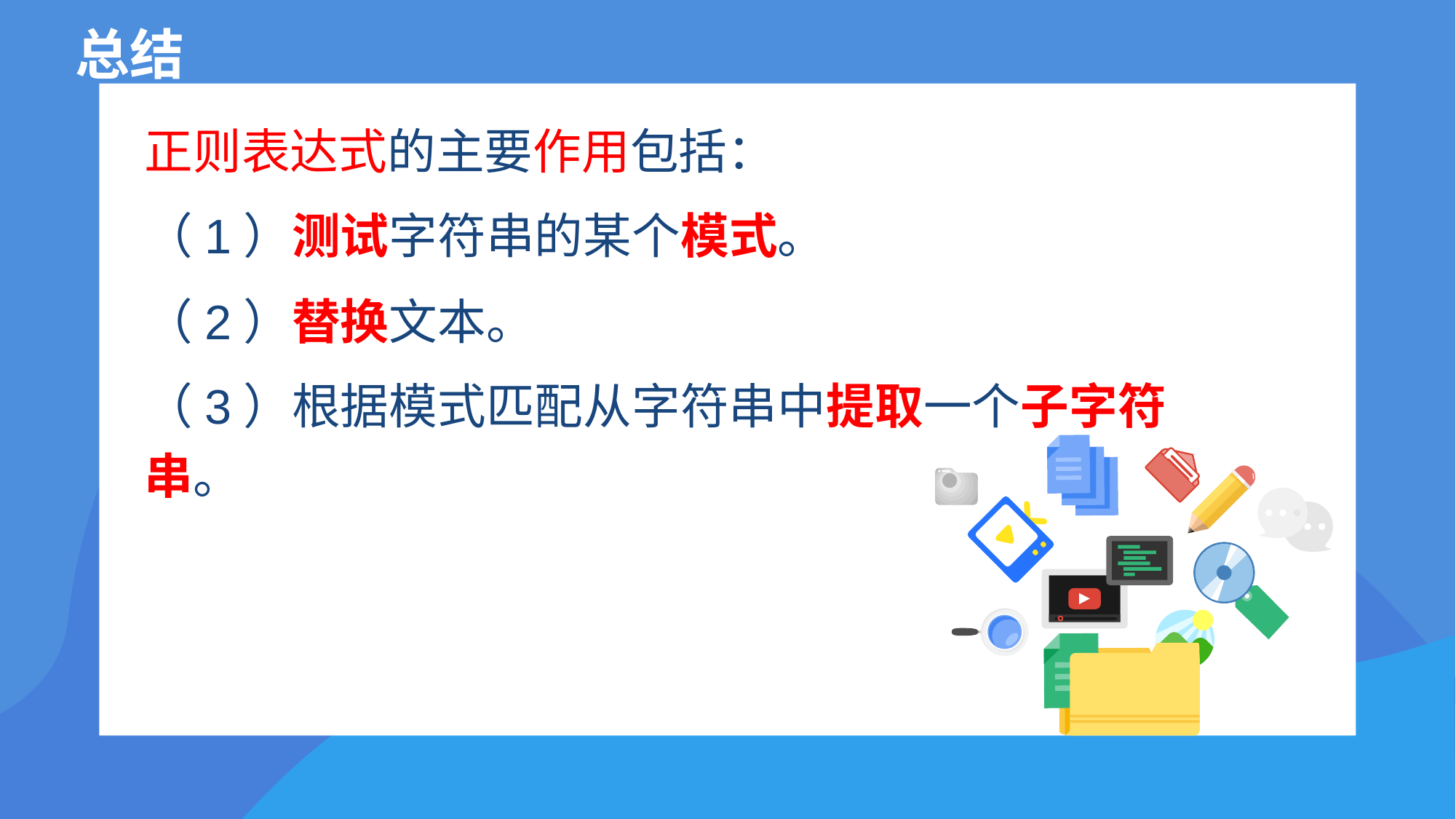

# 总结
正则表达式的主要作用包括：
（1）测试字符串的某个模式。
（2）替换文本。
（3）根据模式匹配从字符串中提取一个子字符串。